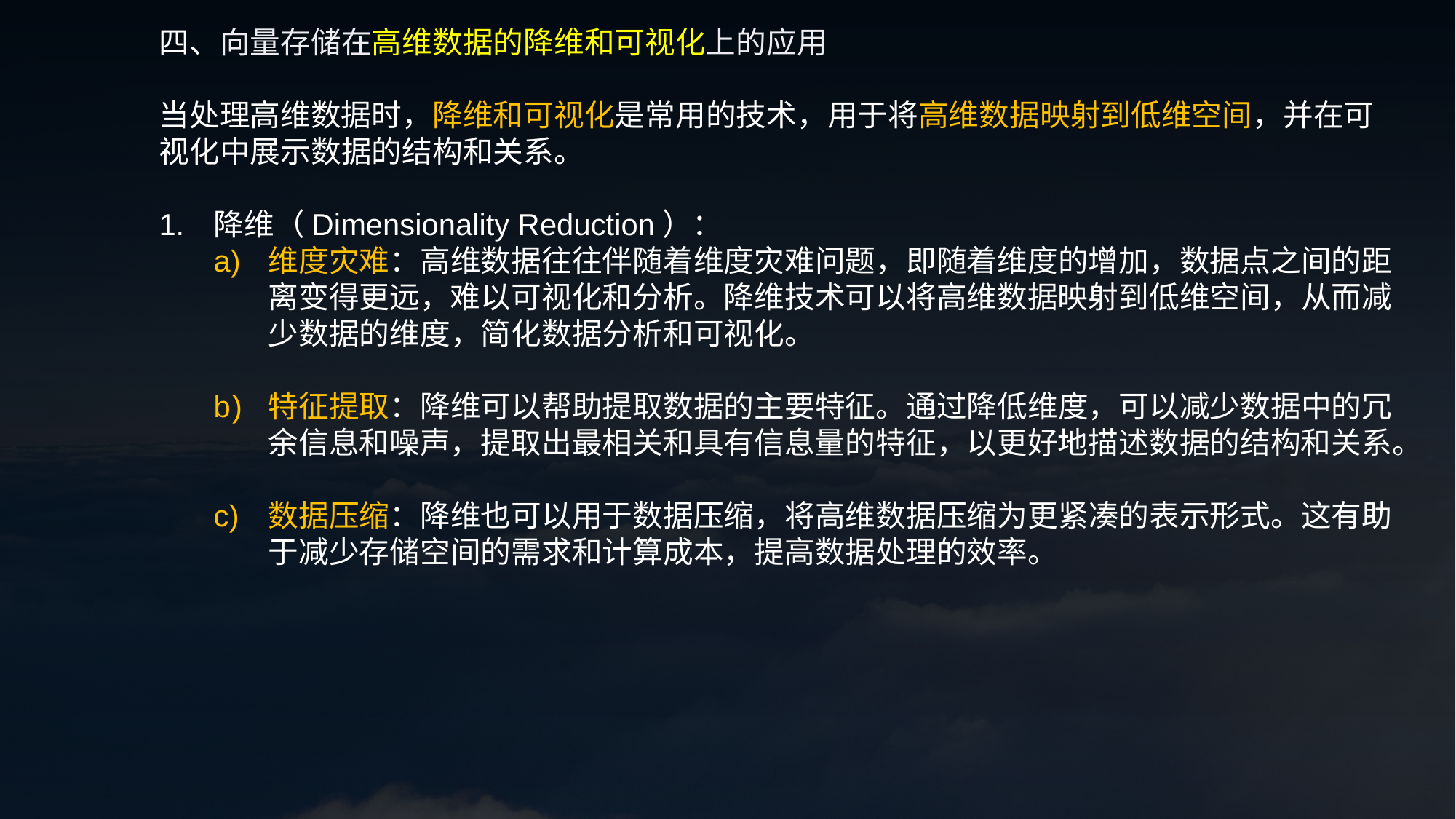

四、向量存储在高维数据的降维和可视化上的应用

当处理高维数据时，降维和可视化是常用的技术，用于将高维数据映射到低维空间，并在可视化中展示数据的结构和关系。

降维（Dimensionality Reduction）：
维度灾难：高维数据往往伴随着维度灾难问题，即随着维度的增加，数据点之间的距离变得更远，难以可视化和分析。降维技术可以将高维数据映射到低维空间，从而减少数据的维度，简化数据分析和可视化。

特征提取：降维可以帮助提取数据的主要特征。通过降低维度，可以减少数据中的冗余信息和噪声，提取出最相关和具有信息量的特征，以更好地描述数据的结构和关系。

数据压缩：降维也可以用于数据压缩，将高维数据压缩为更紧凑的表示形式。这有助于减少存储空间的需求和计算成本，提高数据处理的效率。